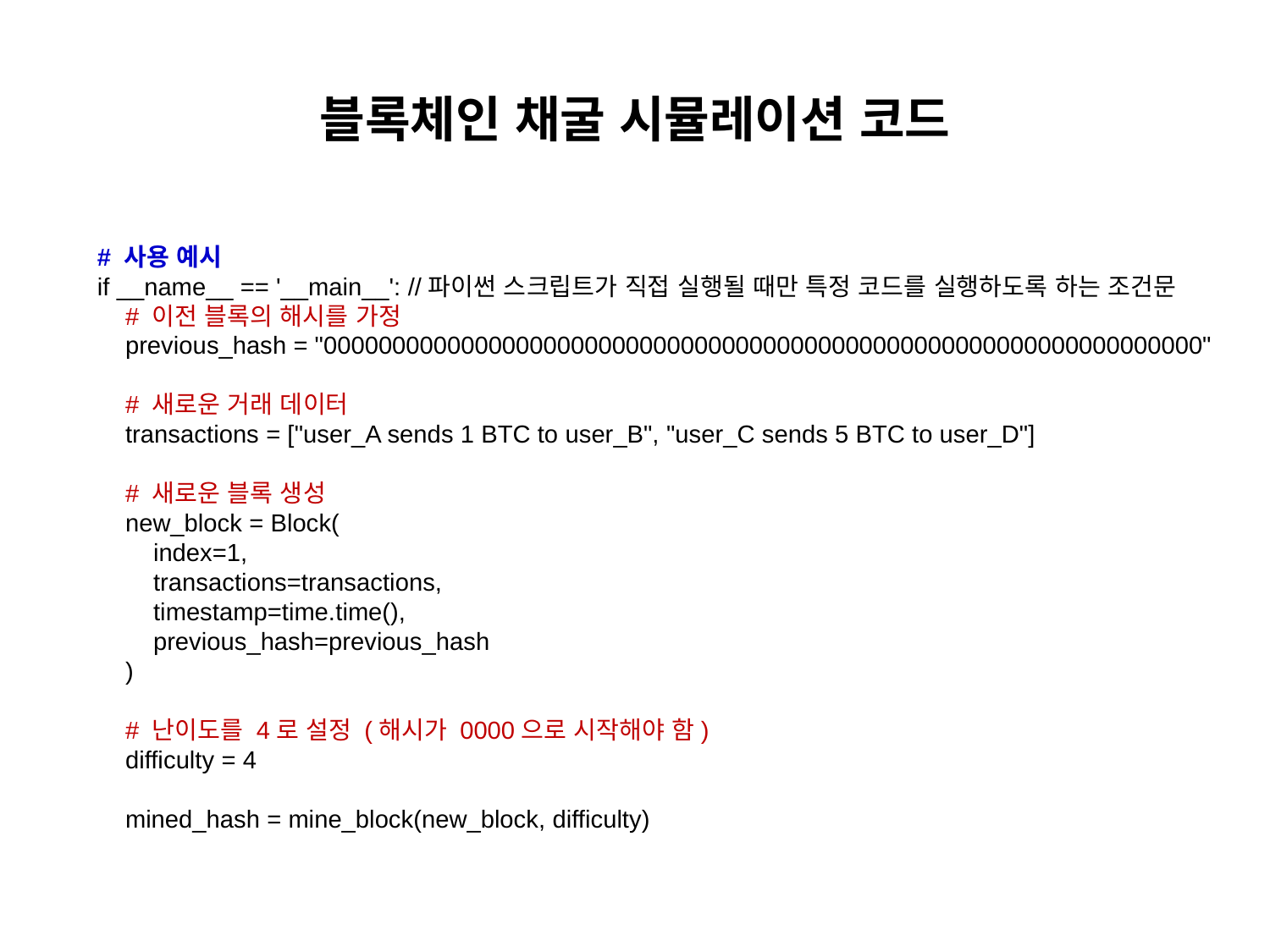

# 블록체인 채굴 시뮬레이션 코드

# 사용 예시
if __name__ == '__main__': //파이썬 스크립트가 직접 실행될 때만 특정 코드를 실행하도록 하는 조건문
    # 이전 블록의 해시를 가정
    previous_hash = "0000000000000000000000000000000000000000000000000000000000000000"

    # 새로운 거래 데이터
    transactions = ["user_A sends 1 BTC to user_B", "user_C sends 5 BTC to user_D"]

    # 새로운 블록 생성
    new_block = Block(
        index=1,
        transactions=transactions,
        timestamp=time.time(),
        previous_hash=previous_hash
    )

    # 난이도를 4로 설정 (해시가 0000으로 시작해야 함)
    difficulty = 4

    mined_hash = mine_block(new_block, difficulty)